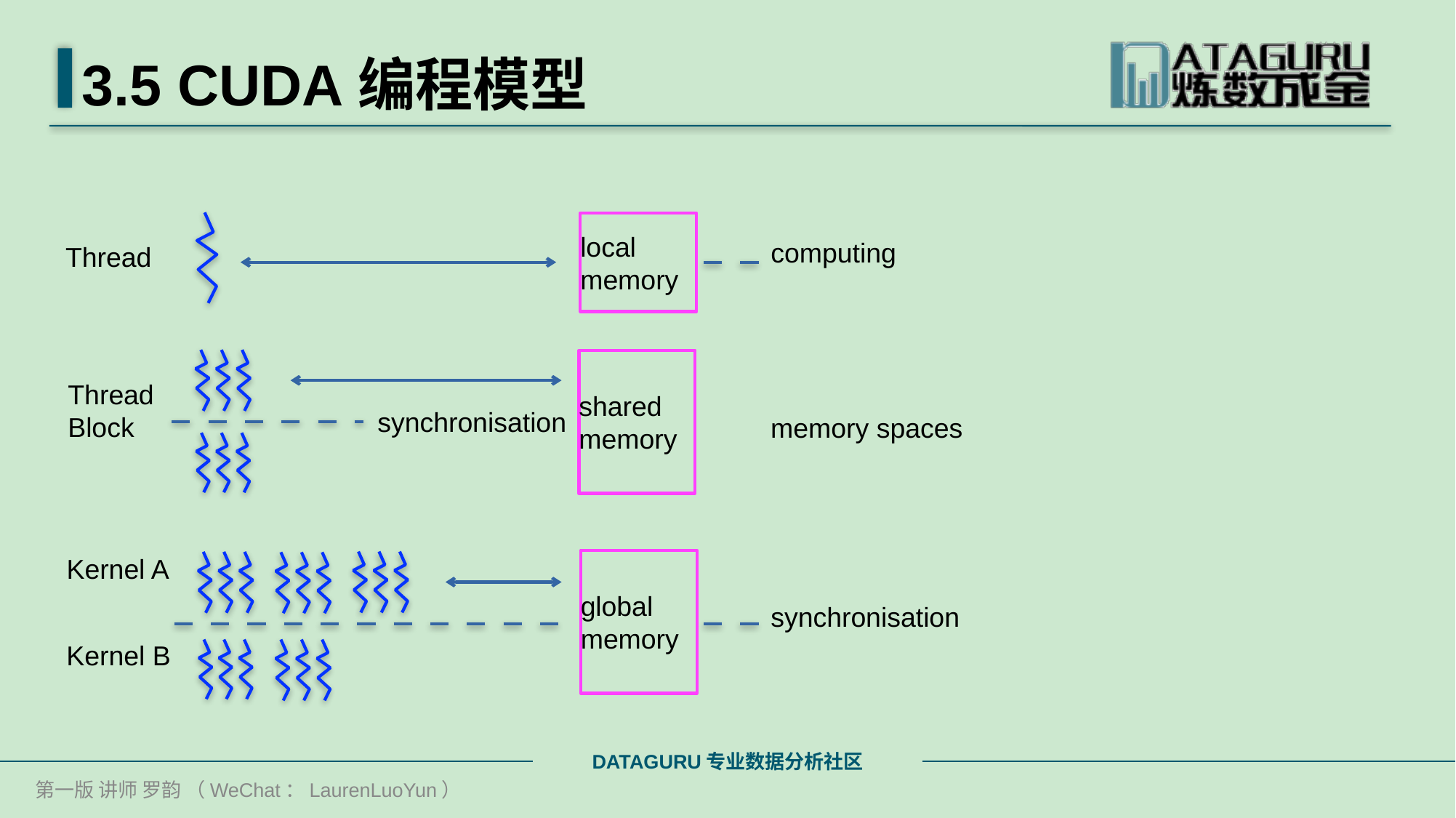

# 3.5 CUDA编程模型

local memory
computing
Thread

shared memory
Thread
Block

synchronisation
memory spaces

global memory

Kernel A

synchronisation

Kernel B